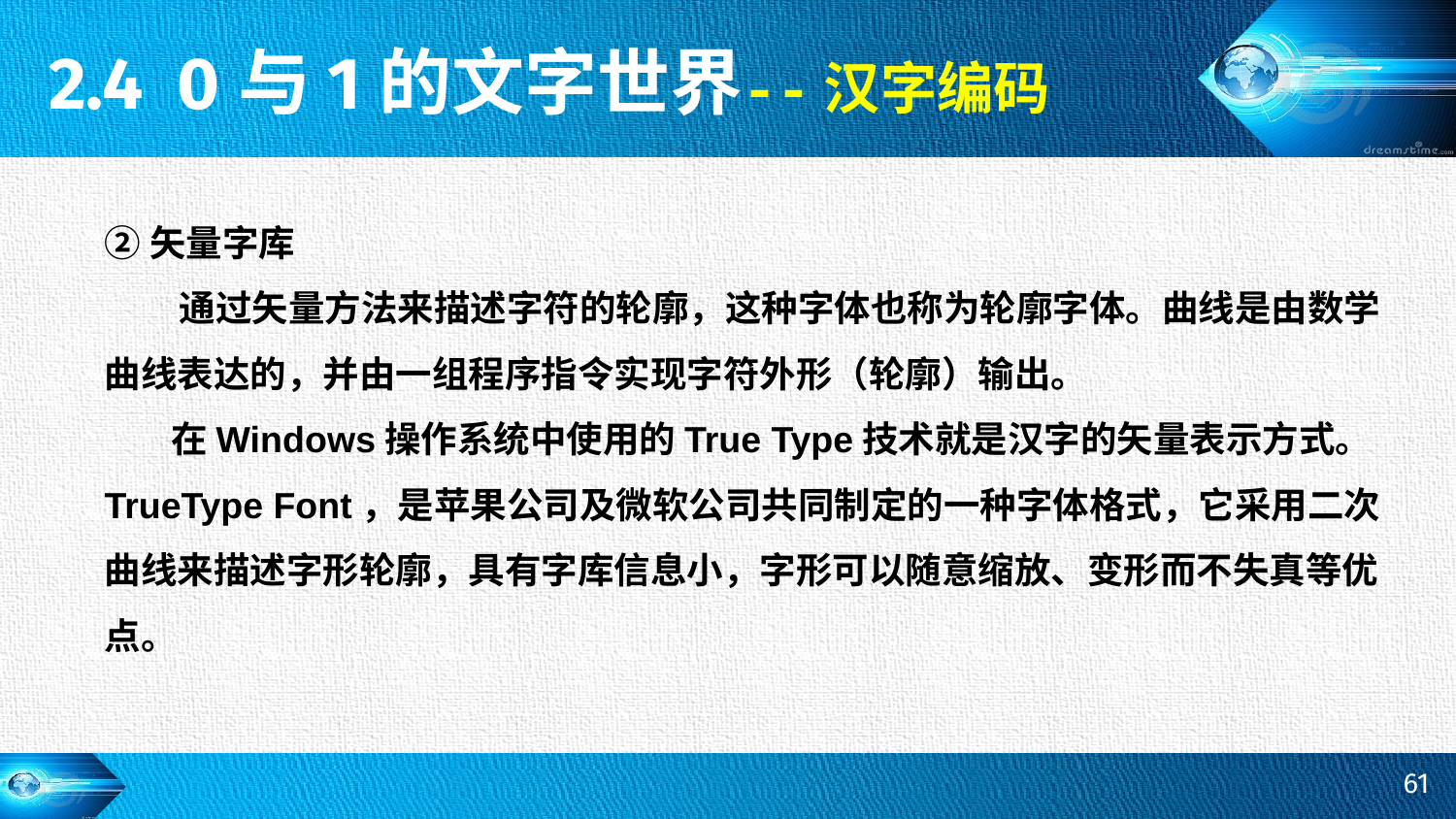

2.4  0与1的文字世界
--汉字编码
②矢量字库
        通过矢量方法来描述字符的轮廓，这种字体也称为轮廓字体。曲线是由数学曲线表达的，并由一组程序指令实现字符外形（轮廓）输出。
       在Windows操作系统中使用的True Type技术就是汉字的矢量表示方式。TrueType Font，是苹果公司及微软公司共同制定的一种字体格式，它采用二次曲线来描述字形轮廓，具有字库信息小，字形可以随意缩放、变形而不失真等优点。
61